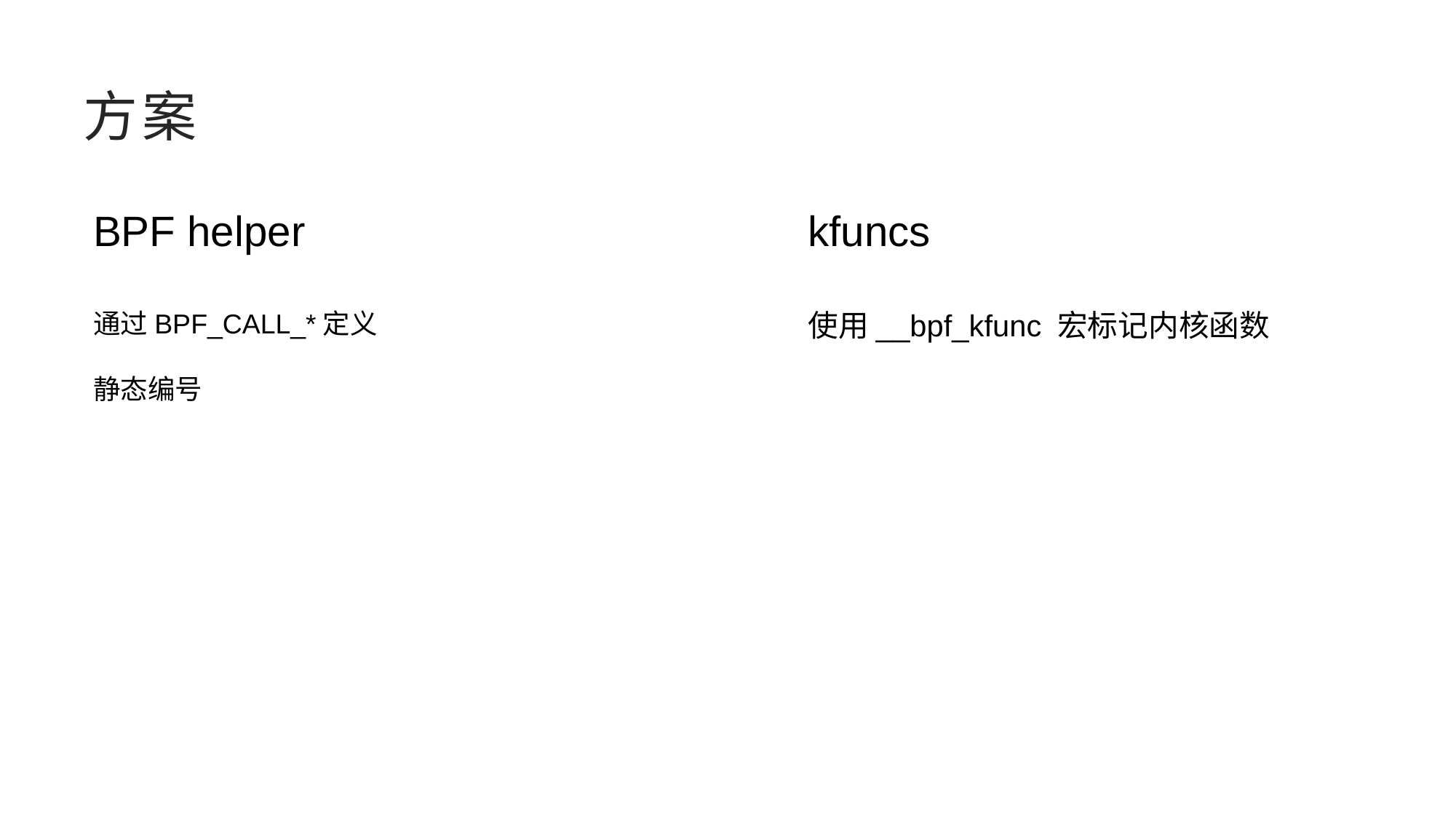

# 方案
BPF helper

通过BPF_CALL_*定义

静态编号

kfuncs

使用__bpf_kfunc 宏标记内核函数